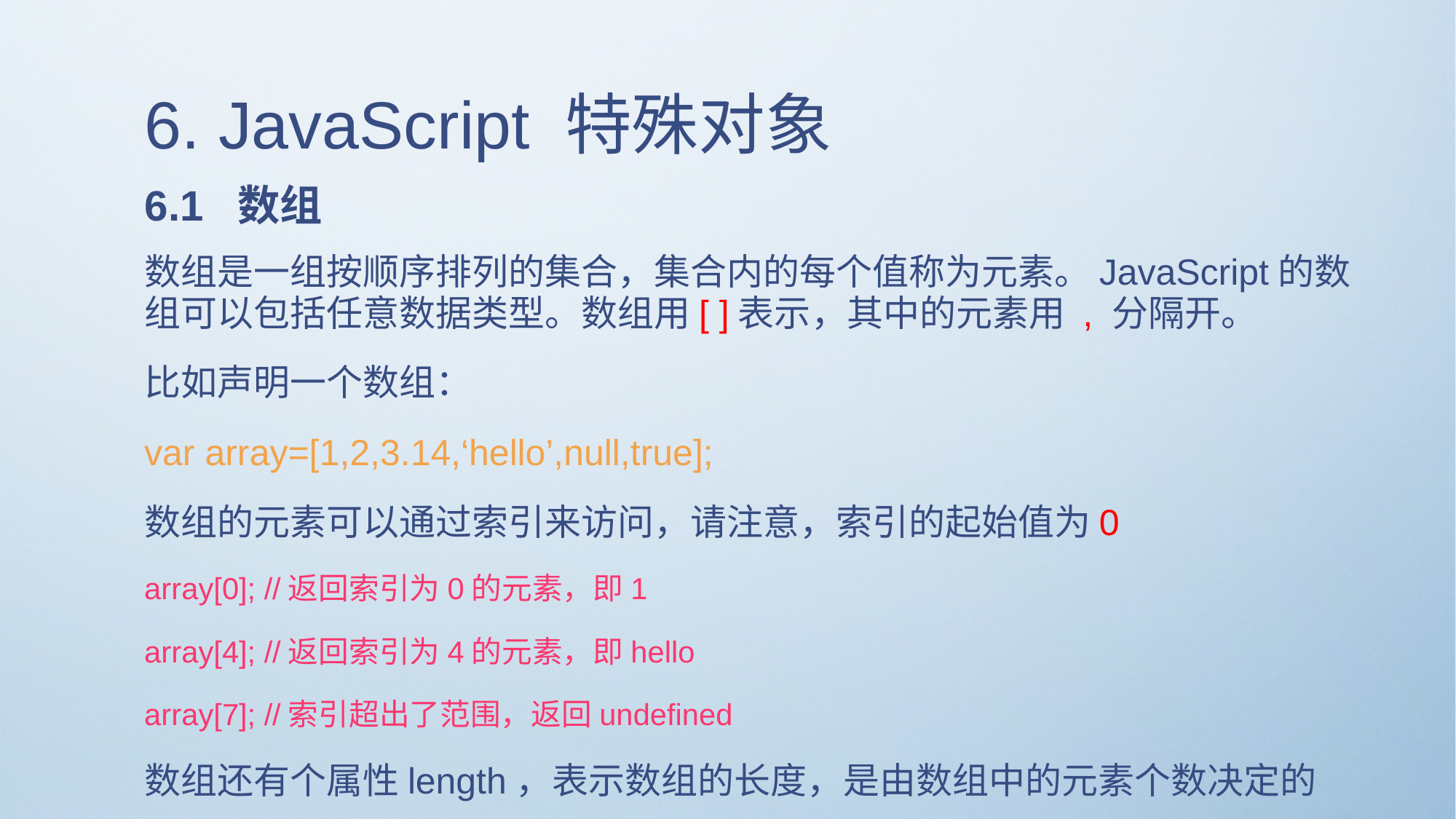

6. JavaScript 特殊对象
6.1  数组

数组是一组按顺序排列的集合，集合内的每个值称为元素。JavaScript的数组可以包括任意数据类型。数组用[ ]表示，其中的元素用 , 分隔开。
比如声明一个数组：
var array=[1,2,3.14,‘hello’,null,true];
数组的元素可以通过索引来访问，请注意，索引的起始值为0
array[0]; //返回索引为0的元素，即1
array[4]; //返回索引为4的元素，即hello
array[7]; //索引超出了范围，返回undefined
数组还有个属性length，表示数组的长度，是由数组中的元素个数决定的